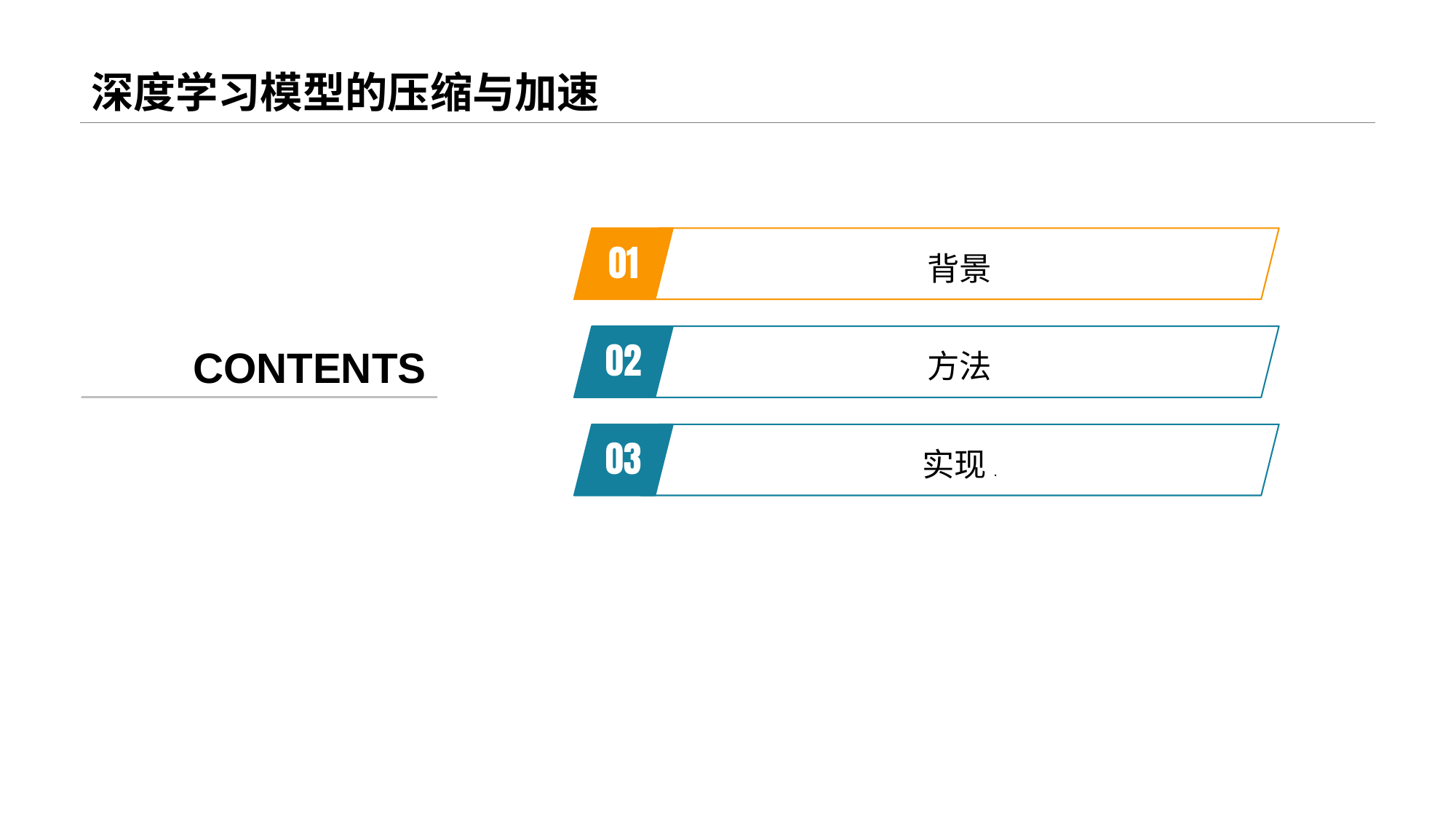

# 深度学习模型的压缩与加速
01
背景
CONTENTS
02
方法
03
实现.